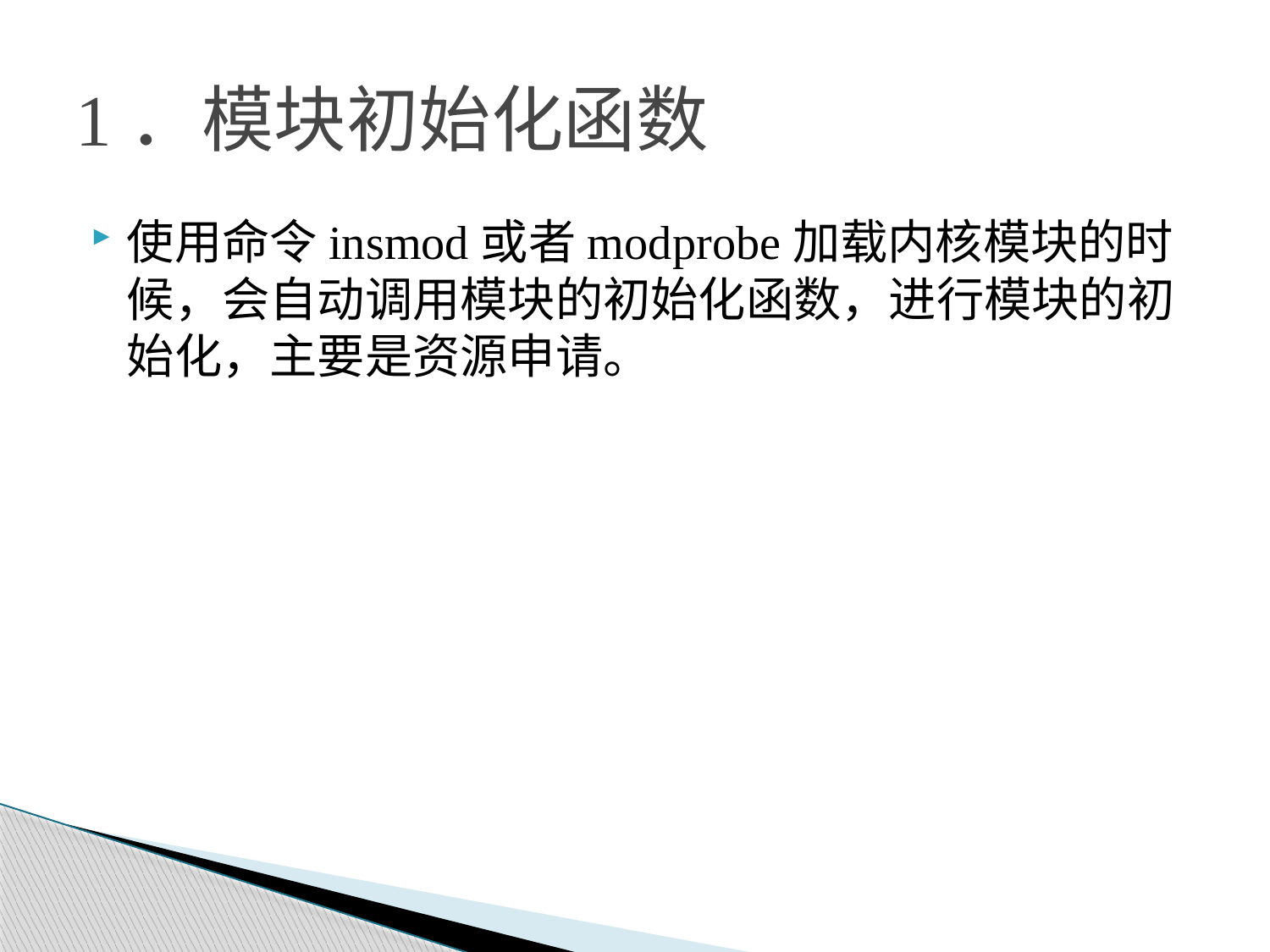

# 1．模块初始化函数
使用命令insmod或者modprobe加载内核模块的时候，会自动调用模块的初始化函数，进行模块的初始化，主要是资源申请。